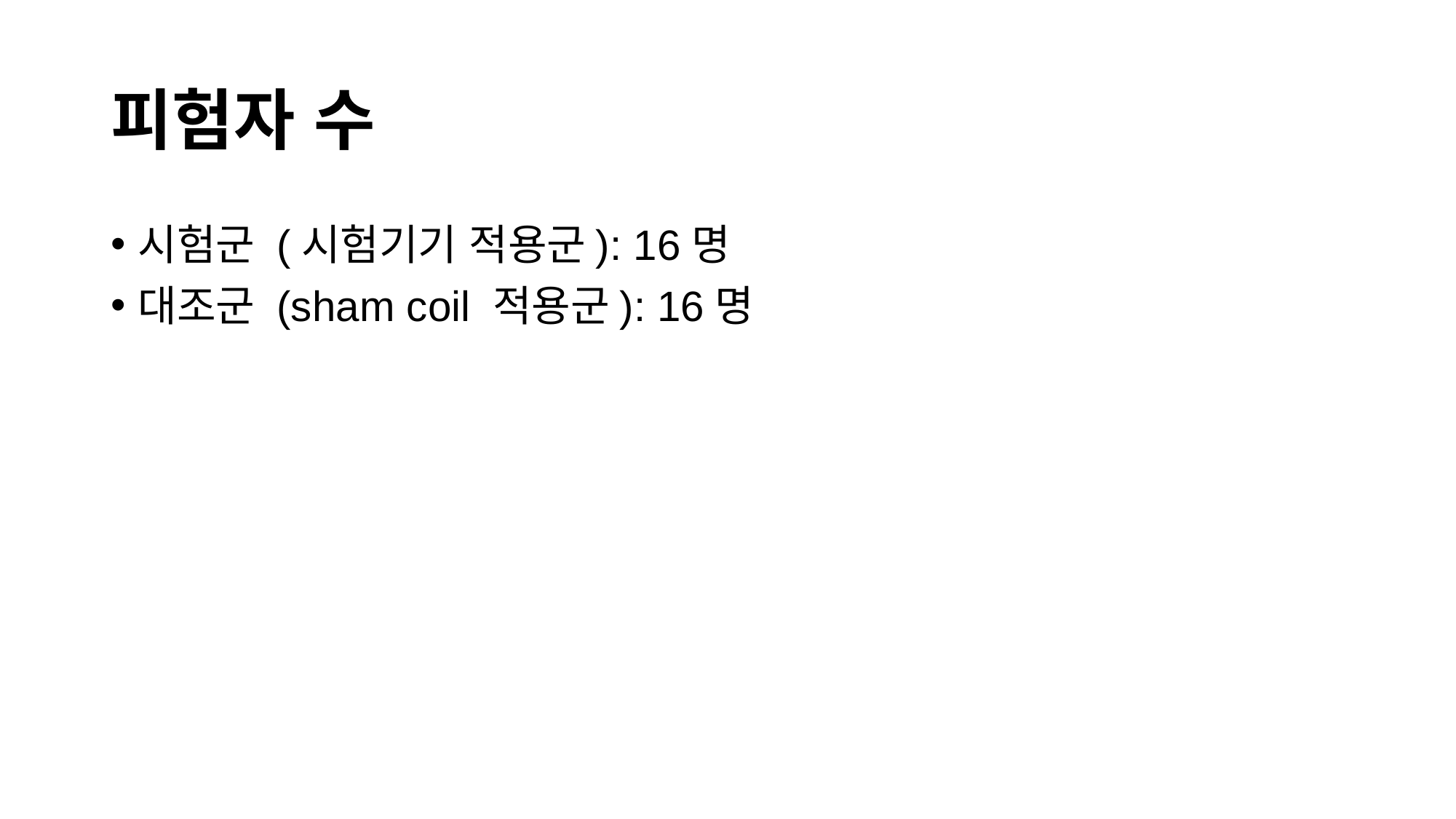

# 피험자 수
시험군 (시험기기 적용군): 16명
대조군 (sham coil 적용군): 16명